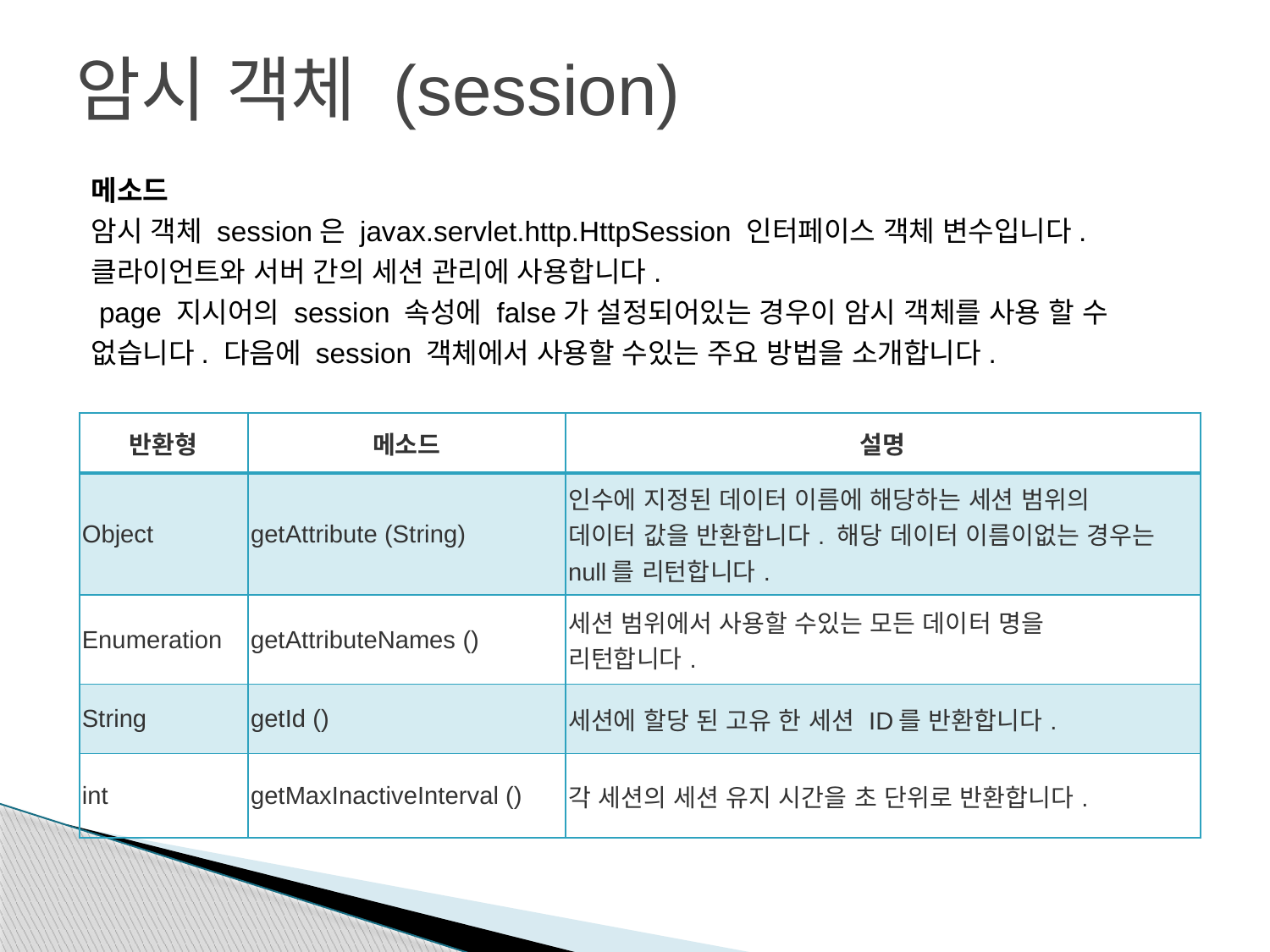

# 암시 객체 (session)
메소드
암시 객체 session은 javax.servlet.http.HttpSession 인터페이스 객체 변수입니다.
클라이언트와 서버 간의 세션 관리에 사용합니다.
 page 지시어의 session 속성에 false가 설정되어있는 경우이 암시 객체를 사용 할 수
없습니다. 다음에 session 객체에서 사용할 수있는 주요 방법을 소개합니다.

| 반환형 | 메소드 | 설명 |
| --- | --- | --- |
| Object | getAttribute (String) | 인수에 지정된 데이터 이름에 해당하는 세션 범위의 데이터 값을 반환합니다. 해당 데이터 이름이없는 경우는 null를 리턴합니다. |
| Enumeration | getAttributeNames () | 세션 범위에서 사용할 수있는 모든 데이터 명을 리턴합니다. |
| String | getId () | 세션에 할당 된 고유 한 세션 ID를 반환합니다. |
| int | getMaxInactiveInterval () | 각 세션의 세션 유지 시간을 초 단위로 반환합니다. |